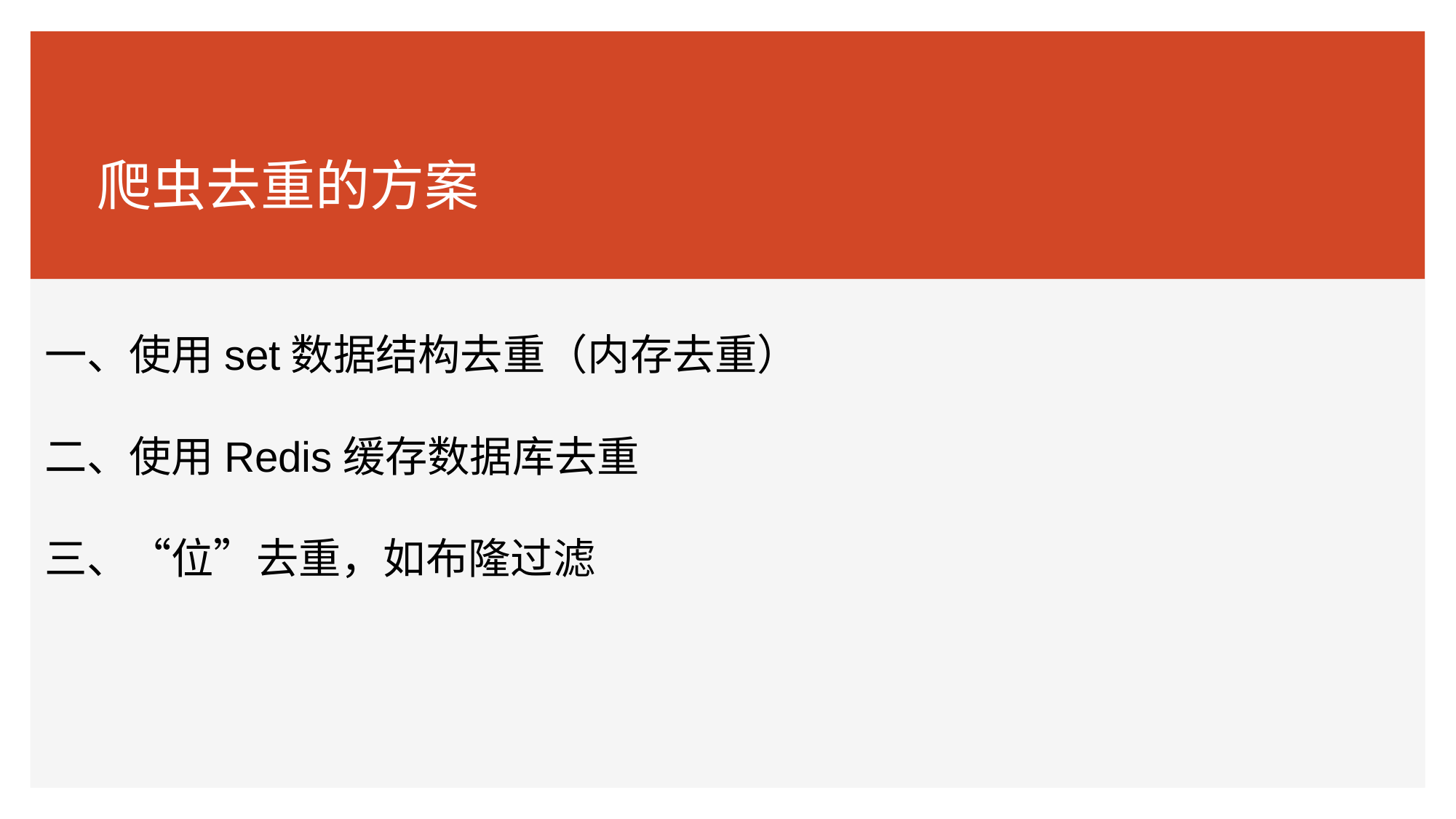

# 爬虫去重的方案
一、使用set数据结构去重（内存去重）
二、使用Redis缓存数据库去重
三、“位”去重，如布隆过滤